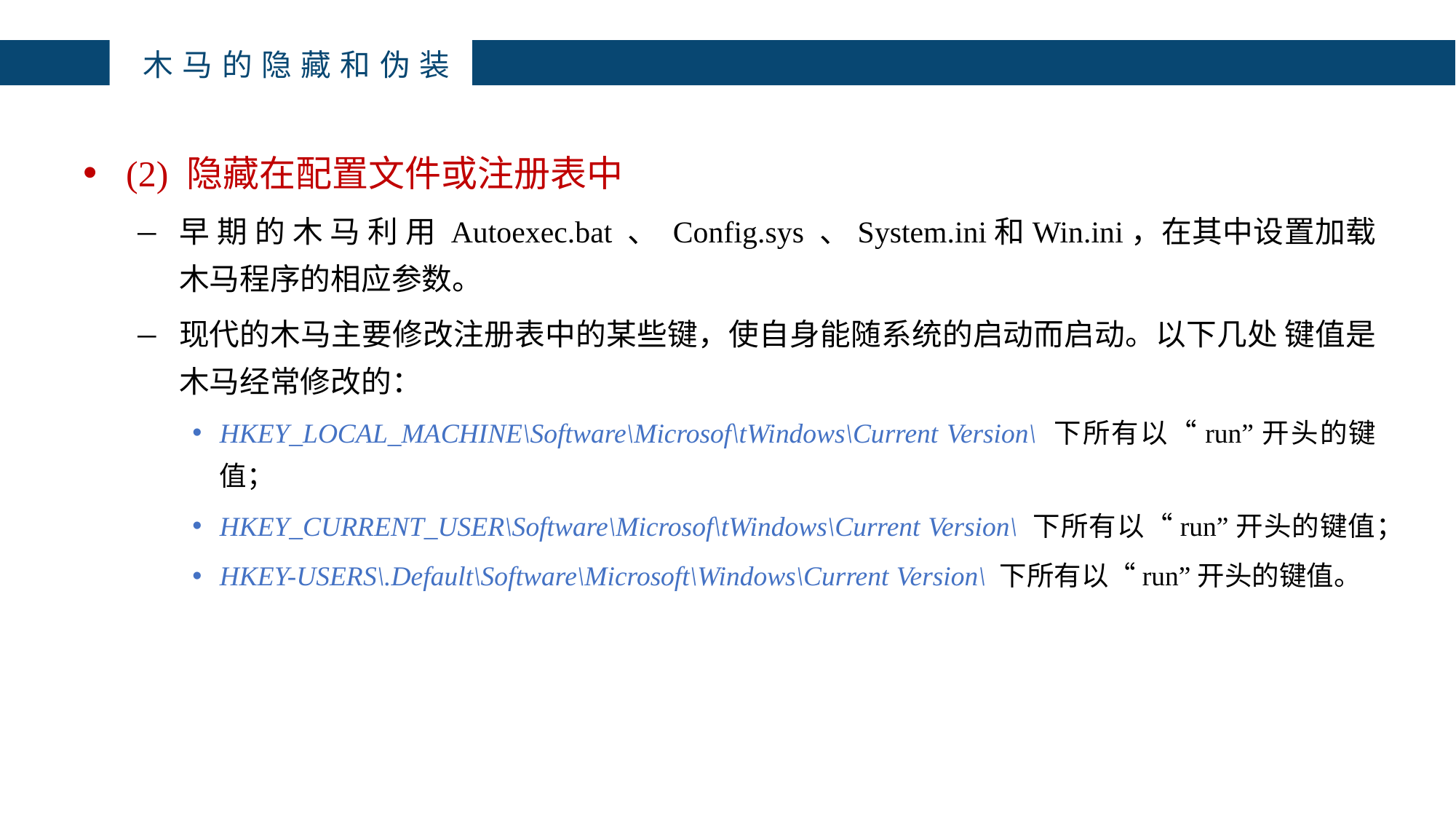

木马的隐藏和伪装

(2) 隐藏在配置文件或注册表中
早 期 的 木 马 利 用 Autoexec.bat 、 Config.sys 、System.ini和Win.ini，在其中设置加载木马程序的相应参数。
现代的木马主要修改注册表中的某些键，使自身能随系统的启动而启动。以下几处 键值是木马经常修改的：
HKEY_LOCAL_MACHINE\Software\Microsof\tWindows\Current Version\ 下所有以“run”开头的键值；
HKEY_CURRENT_USER\Software\Microsof\tWindows\Current Version\ 下所有以“run”开头的键值；
HKEY-USERS\.Default\Software\Microsoft\Windows\Current Version\ 下所有以“run”开头的键值。